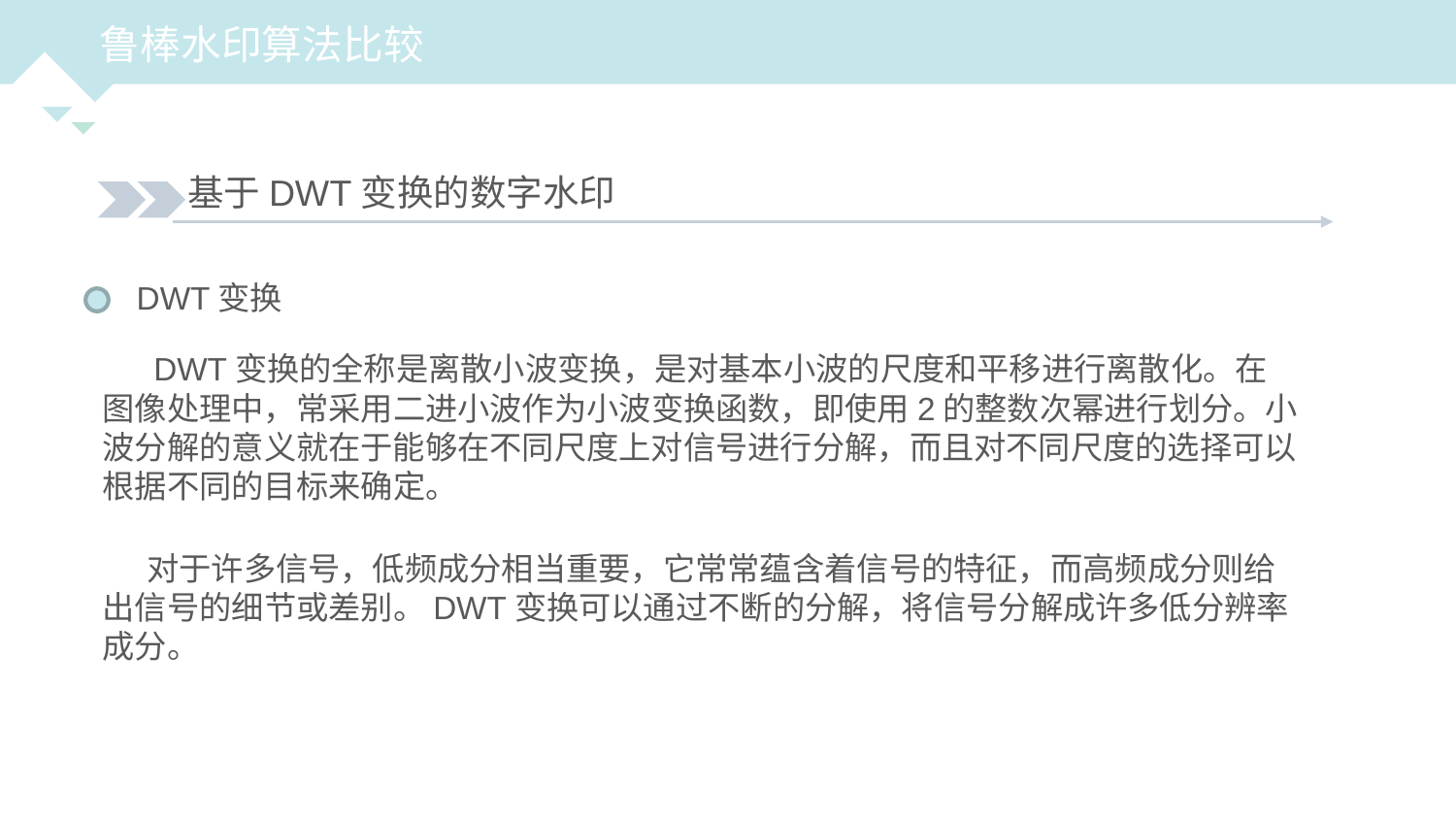

鲁棒水印算法比较
基于DWT变换的数字水印

DWT变换

     DWT变换的全称是离散小波变换，是对基本小波的尺度和平移进行离散化。在图像处理中，常采用二进小波作为小波变换函数，即使用2的整数次幂进行划分。小波分解的意义就在于能够在不同尺度上对信号进行分解，而且对不同尺度的选择可以根据不同的目标来确定。

     对于许多信号，低频成分相当重要，它常常蕴含着信号的特征，而高频成分则给出信号的细节或差别。DWT变换可以通过不断的分解，将信号分解成许多低分辨率成分。